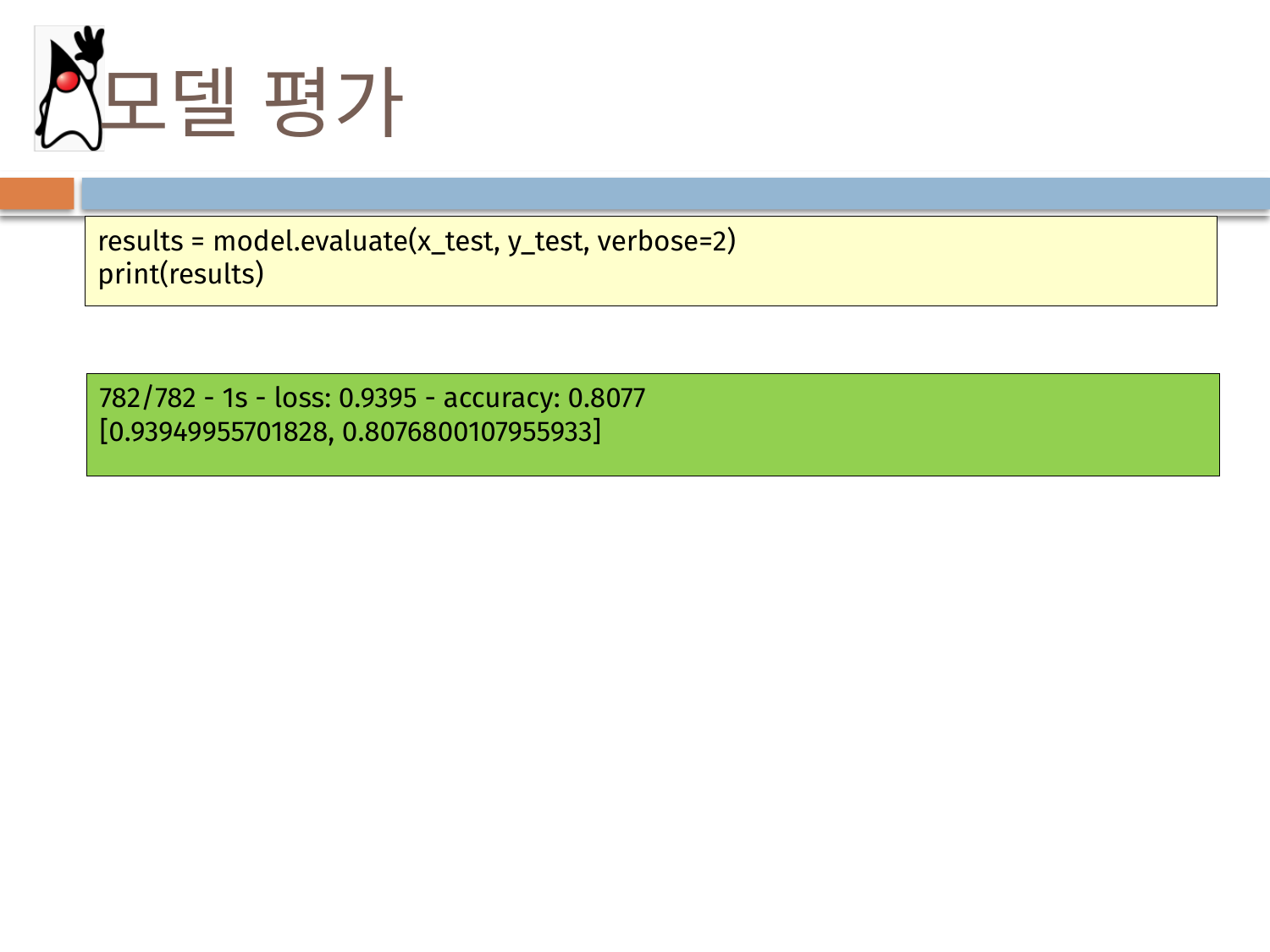

# 모델 평가
results = model.evaluate(x_test, y_test, verbose=2)
print(results)
782/782 - 1s - loss: 0.9395 - accuracy: 0.8077
[0.93949955701828, 0.8076800107955933]